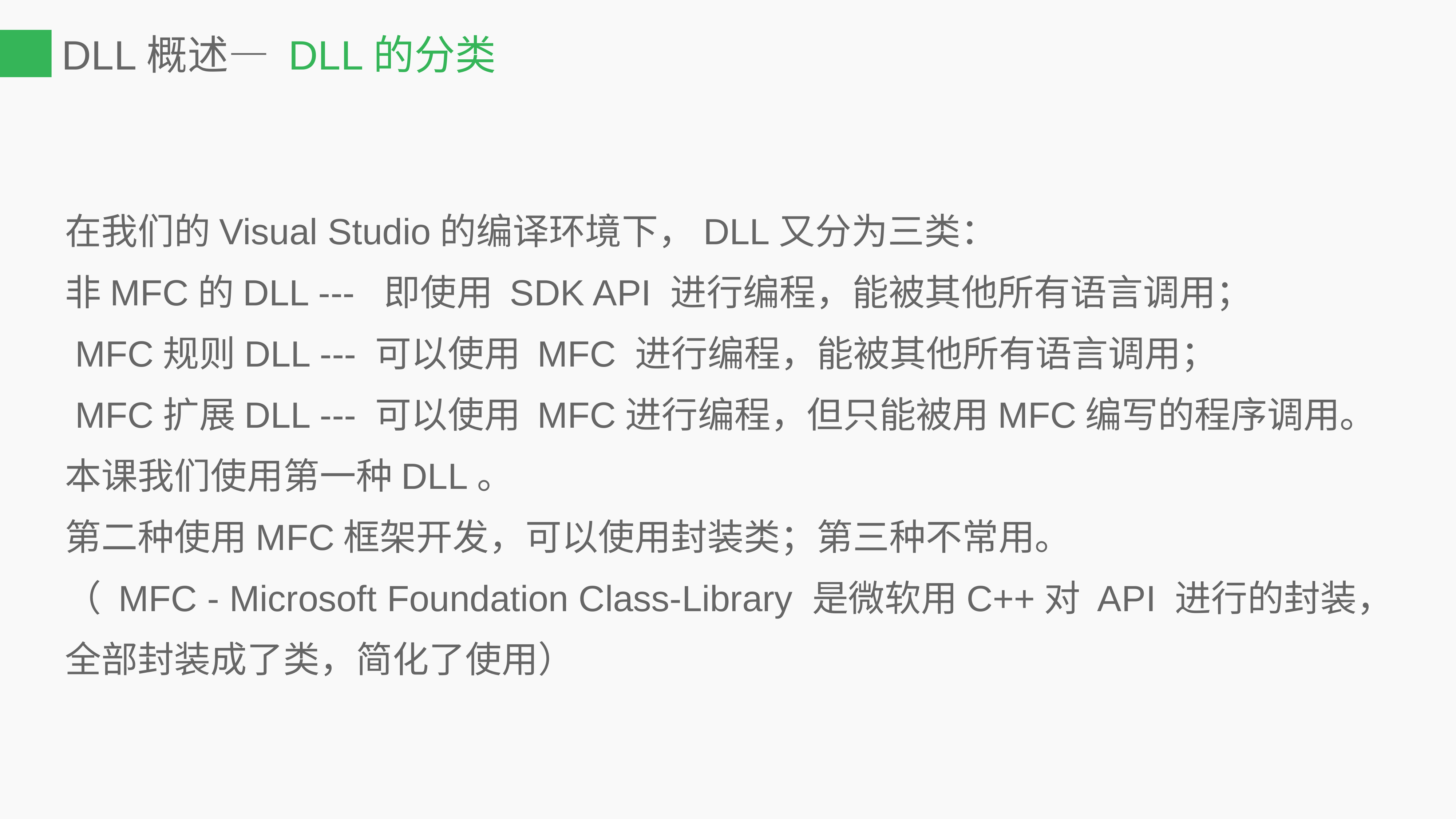

# DLL概述— DLL的分类
在我们的Visual Studio的编译环境下，DLL又分为三类：
非MFC的DLL ---  即使用 SDK API 进行编程，能被其他所有语言调用；
 MFC规则DLL --- 可以使用 MFC 进行编程，能被其他所有语言调用；
 MFC扩展DLL --- 可以使用 MFC进行编程，但只能被用MFC编写的程序调用。
本课我们使用第一种DLL。
第二种使用MFC框架开发，可以使用封装类；第三种不常用。
（ MFC - Microsoft Foundation Class-Library 是微软用C++对 API 进行的封装，全部封装成了类，简化了使用）